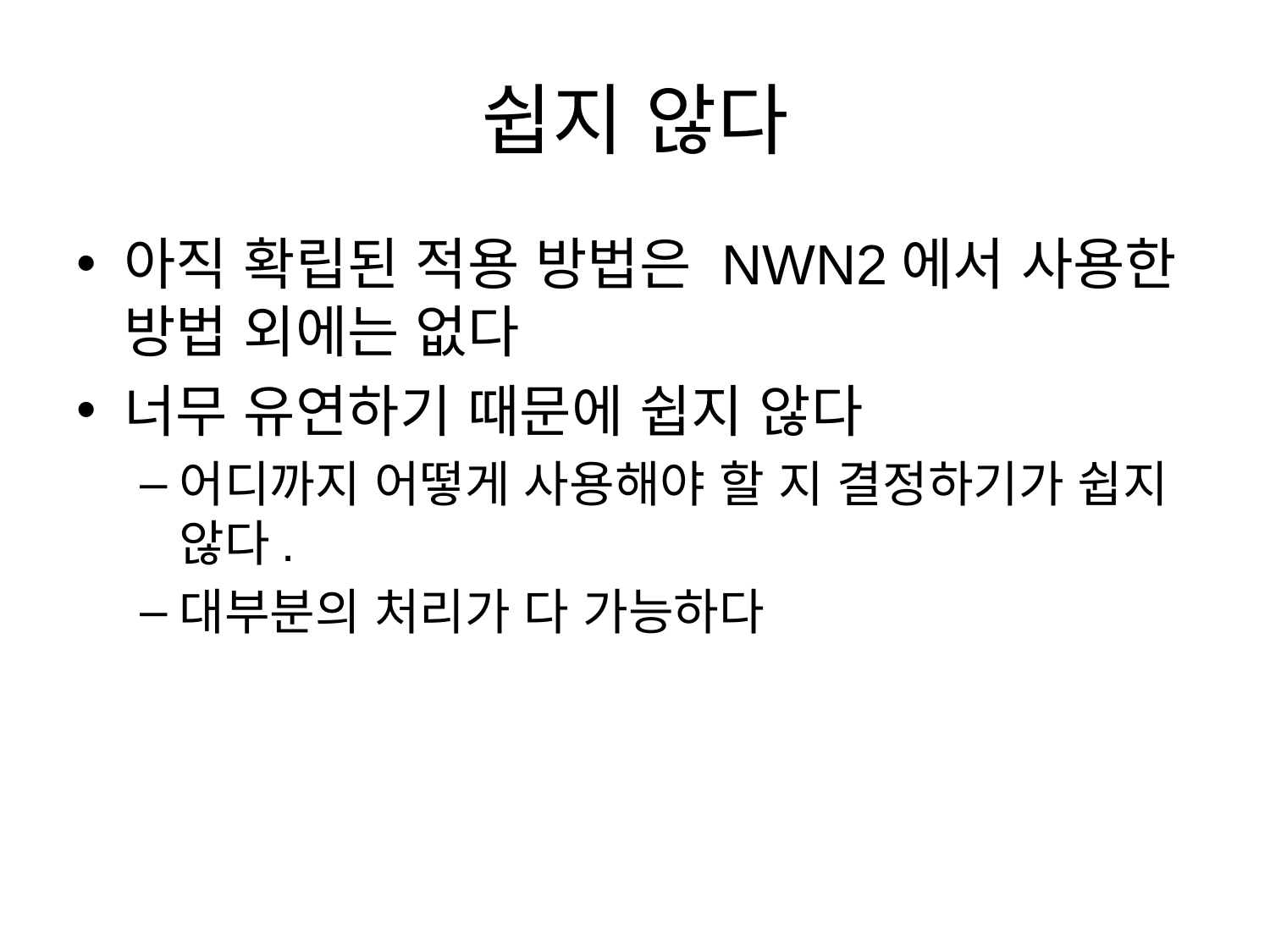

# 쉽지 않다
아직 확립된 적용 방법은 NWN2에서 사용한 방법 외에는 없다
너무 유연하기 때문에 쉽지 않다
어디까지 어떻게 사용해야 할 지 결정하기가 쉽지 않다.
대부분의 처리가 다 가능하다